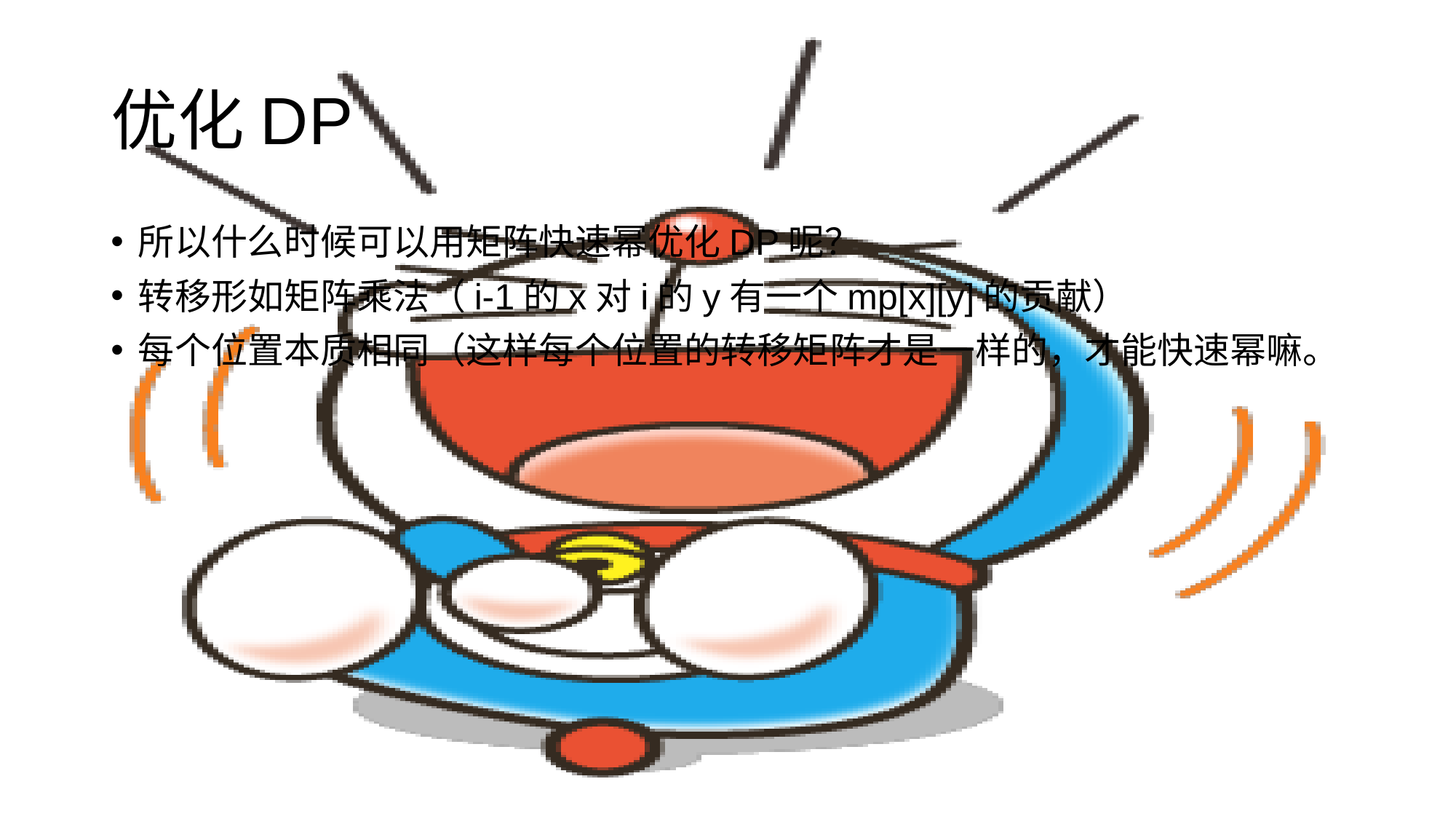

# 优化DP
所以什么时候可以用矩阵快速幂优化DP呢？
转移形如矩阵乘法（i-1的x对i的y有一个mp[x][y]的贡献）
每个位置本质相同（这样每个位置的转移矩阵才是一样的，才能快速幂嘛。